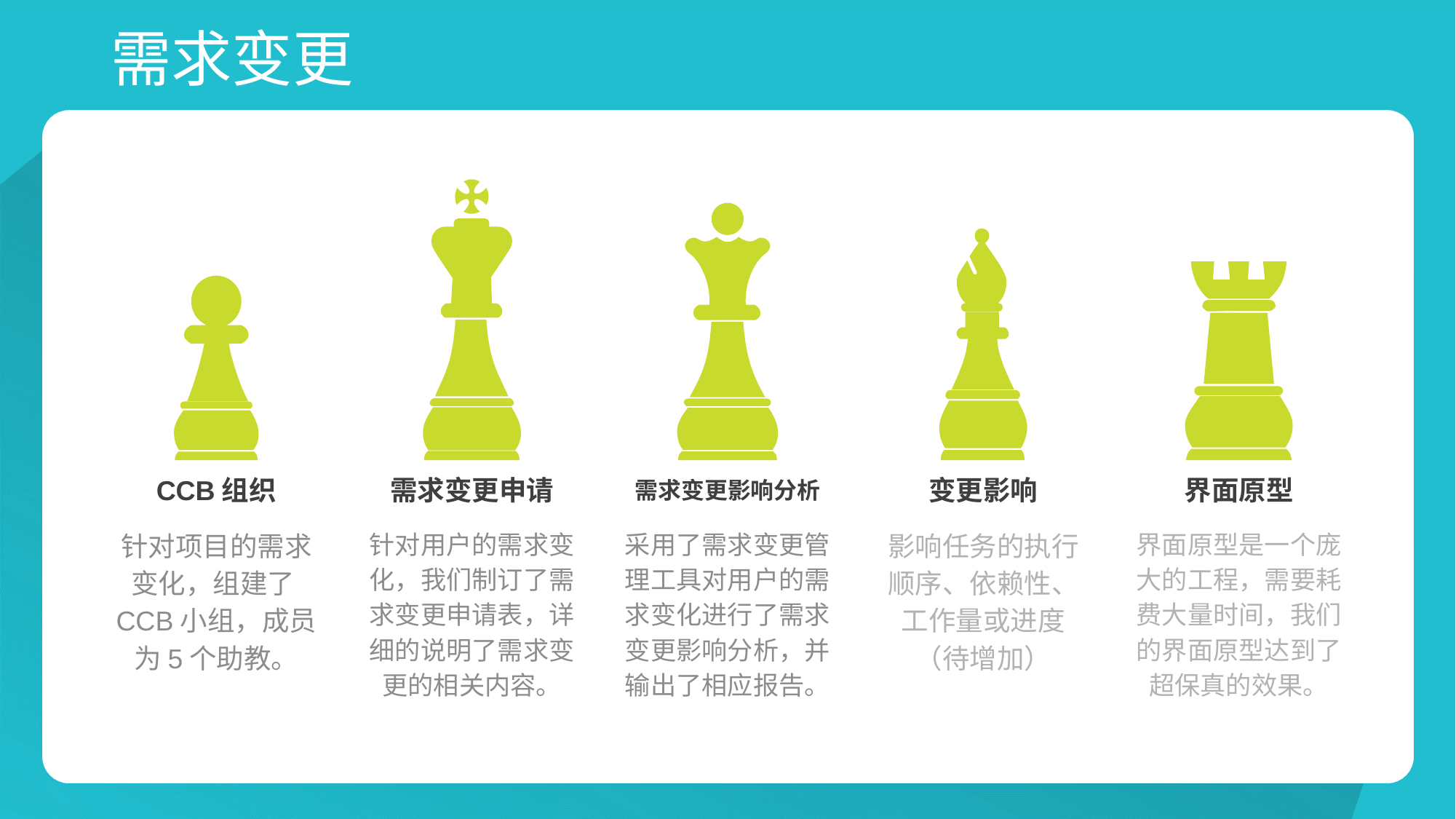

需求变更

CCB组织
需求变更申请
需求变更影响分析
变更影响
界面原型
针对项目的需求变化，组建了CCB小组，成员为5个助教。
针对用户的需求变化，我们制订了需求变更申请表，详细的说明了需求变更的相关内容。
采用了需求变更管理工具对用户的需求变化进行了需求变更影响分析，并输出了相应报告。
影响任务的执行顺序、依赖性、工作量或进度（待增加）
界面原型是一个庞大的工程，需要耗费大量时间，我们的界面原型达到了超保真的效果。